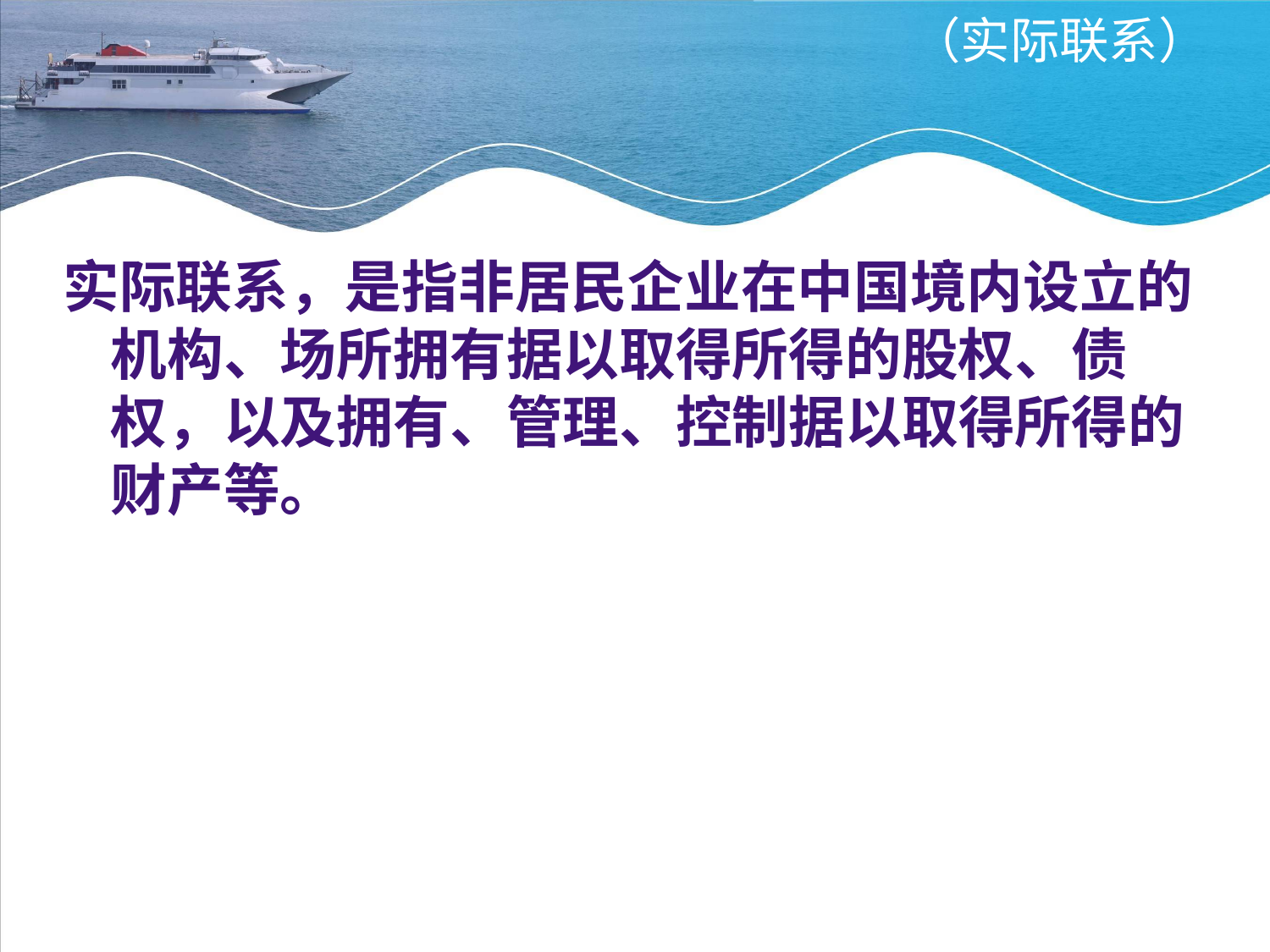

# （实际联系）
实际联系，是指非居民企业在中国境内设立的机构、场所拥有据以取得所得的股权、债权，以及拥有、管理、控制据以取得所得的财产等。